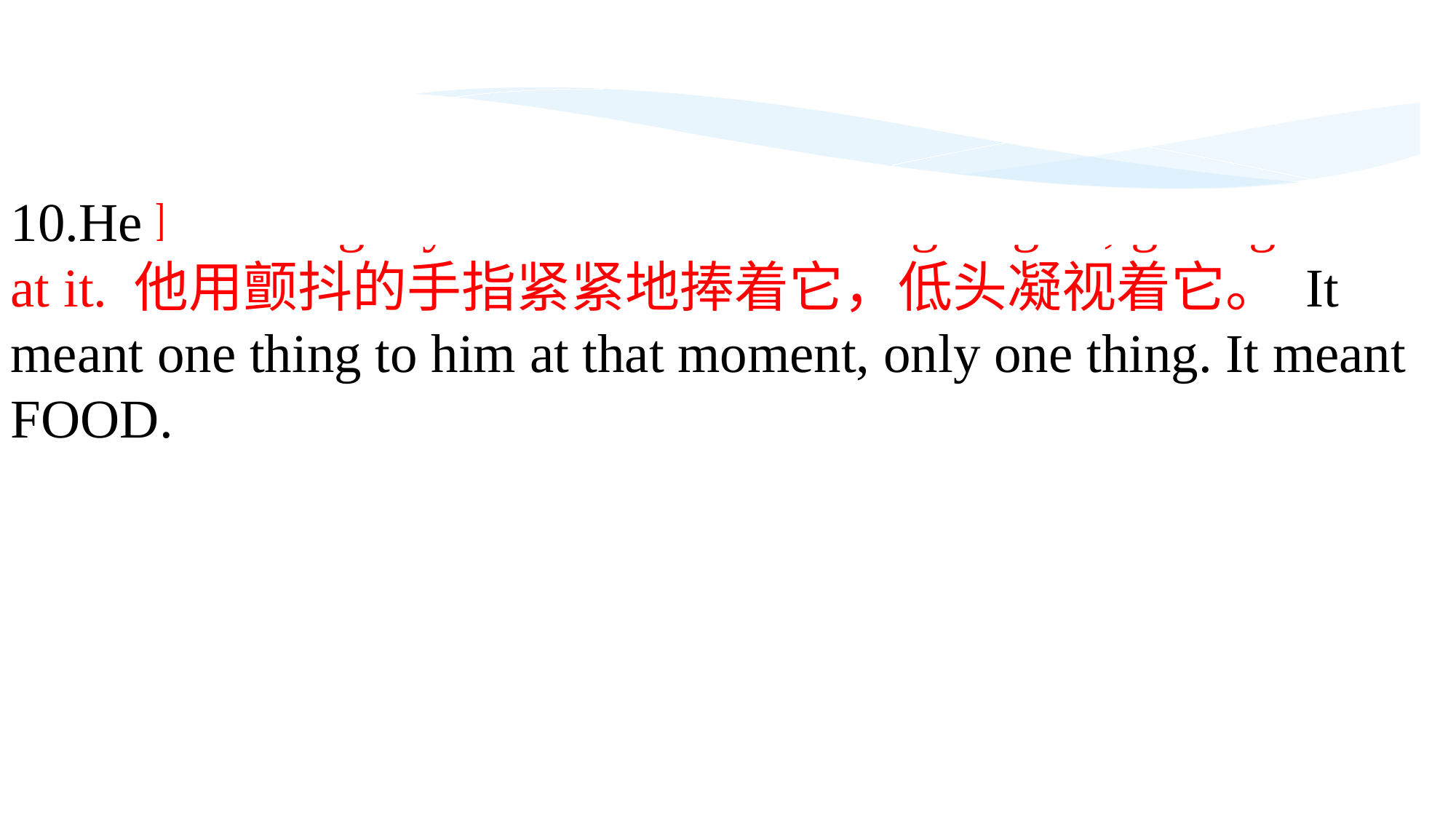

10.He held it tightly between his shivering fingers, gazing down at it. 他用颤抖的手指紧紧地捧着它，低头凝视着它。 It meant one thing to him at that moment, only one thing. It meant FOOD.